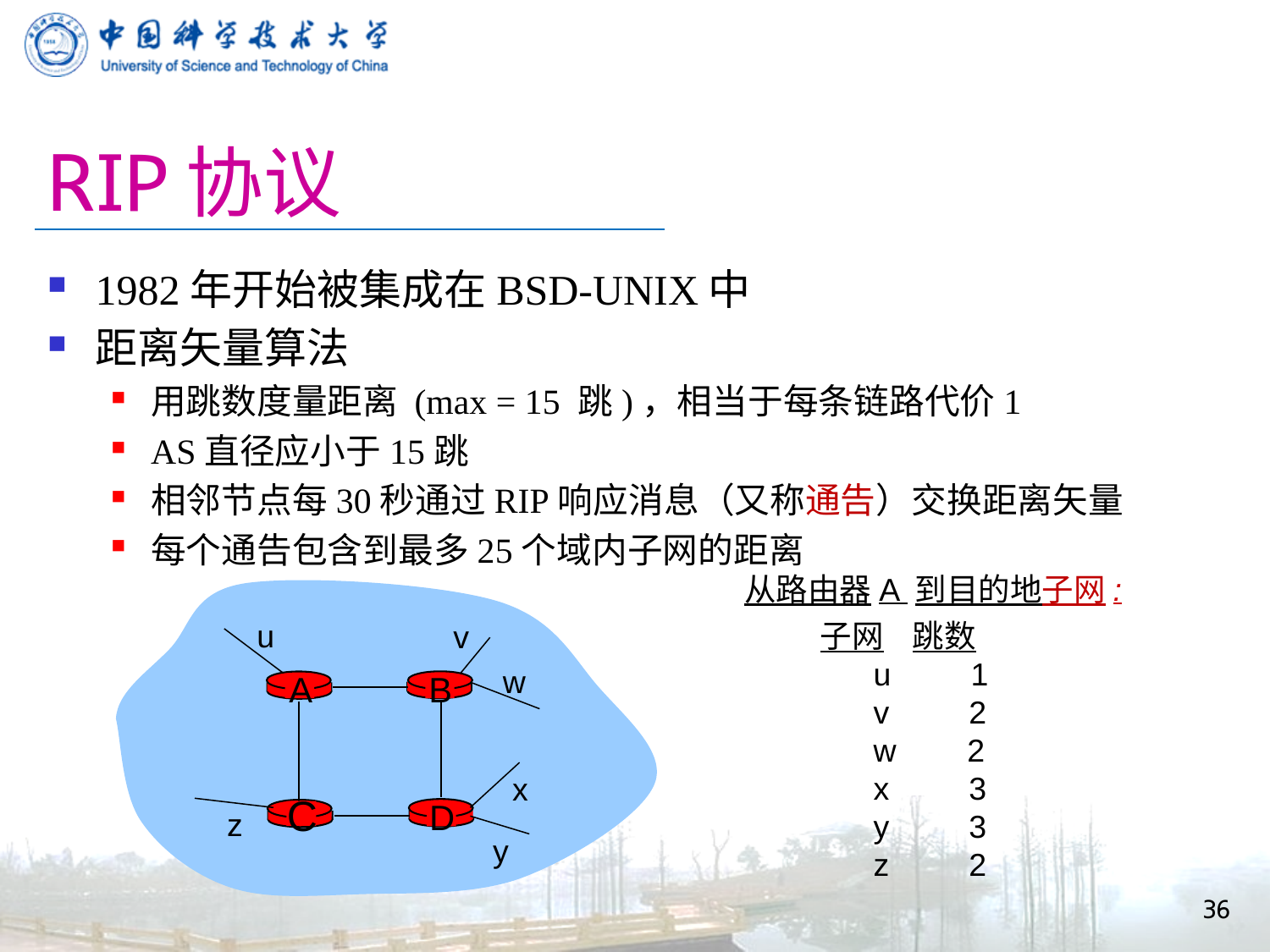

# RIP协议
1982年开始被集成在BSD-UNIX中
距离矢量算法
用跳数度量距离 (max = 15 跳)，相当于每条链路代价1
AS直径应小于15跳
相邻节点每30秒通过RIP响应消息（又称通告）交换距离矢量
每个通告包含到最多25个域内子网的距离

从路由器A 到目的地子网:

u
v

w
A

B

x
C

D

z

y
子网    跳数
      u         1
      v         2
      w        2
      x         3
      y         3
      z         2

36